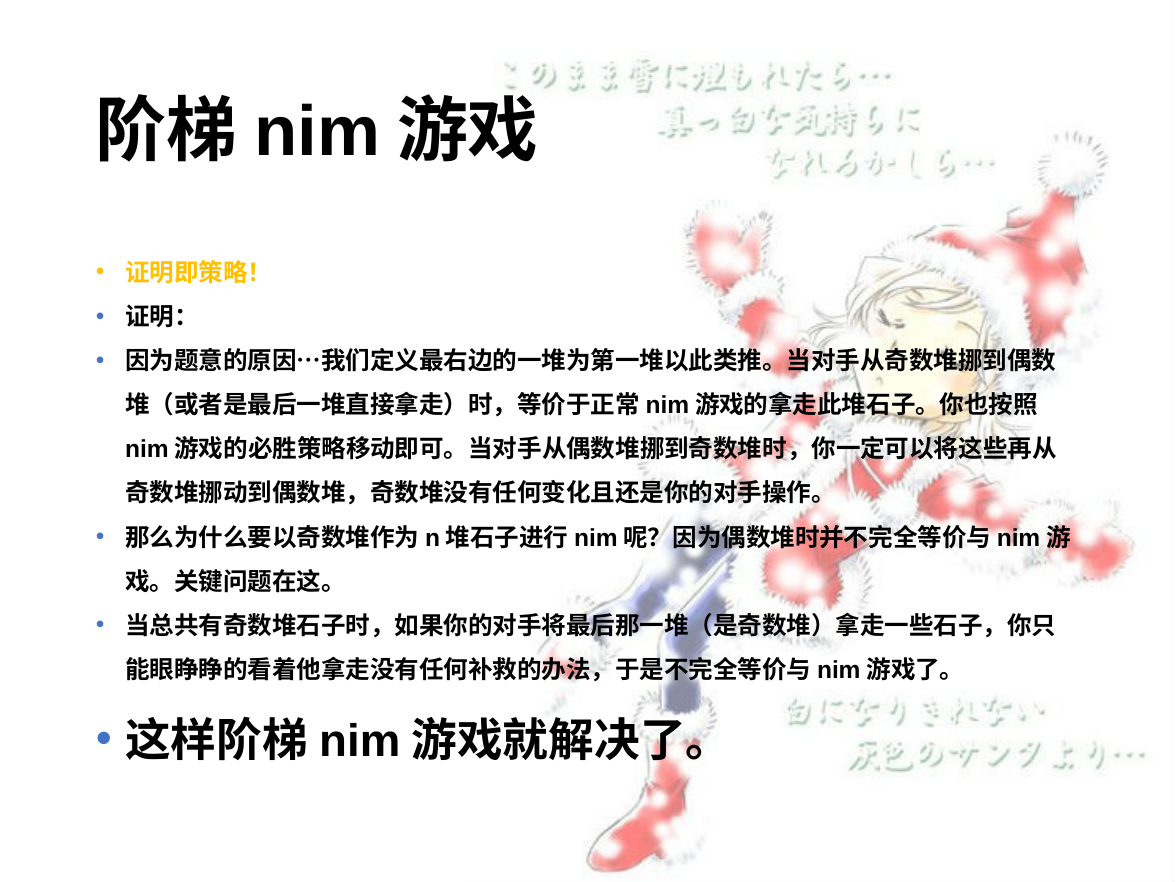

# 阶梯nim游戏
证明即策略！
证明：
因为题意的原因…我们定义最右边的一堆为第一堆以此类推。当对手从奇数堆挪到偶数堆（或者是最后一堆直接拿走）时，等价于正常nim游戏的拿走此堆石子。你也按照nim游戏的必胜策略移动即可。当对手从偶数堆挪到奇数堆时，你一定可以将这些再从奇数堆挪动到偶数堆，奇数堆没有任何变化且还是你的对手操作。
那么为什么要以奇数堆作为n堆石子进行nim呢？因为偶数堆时并不完全等价与nim游戏。关键问题在这。
当总共有奇数堆石子时，如果你的对手将最后那一堆（是奇数堆）拿走一些石子，你只能眼睁睁的看着他拿走没有任何补救的办法，于是不完全等价与nim游戏了。
这样阶梯nim游戏就解决了。